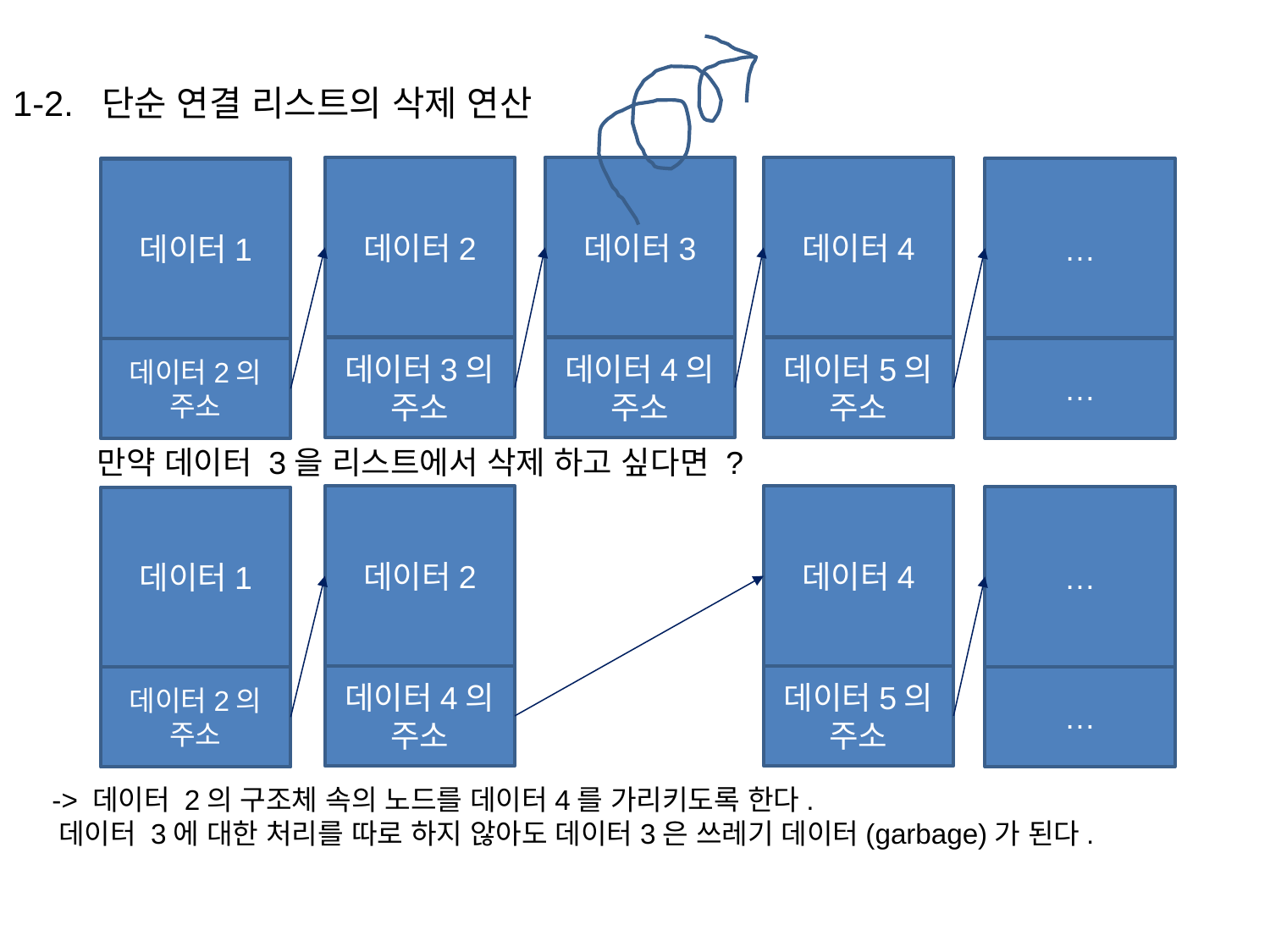

1-2.  단순 연결 리스트의 삭제 연산

데이터2
데이터3
데이터4
…
데이터1
데이터3의
주소
데이터4의 주소
데이터5의 주소
…
데이터2의 주소
만약 데이터 3을 리스트에서 삭제 하고 싶다면 ?
데이터2
데이터4
…
데이터1
데이터4의
주소
데이터5의 주소
…
데이터2의 주소
 -> 데이터 2의 구조체 속의 노드를 데이터4를 가리키도록 한다.
 데이터 3에 대한 처리를 따로 하지 않아도 데이터3은 쓰레기 데이터(garbage)가 된다.